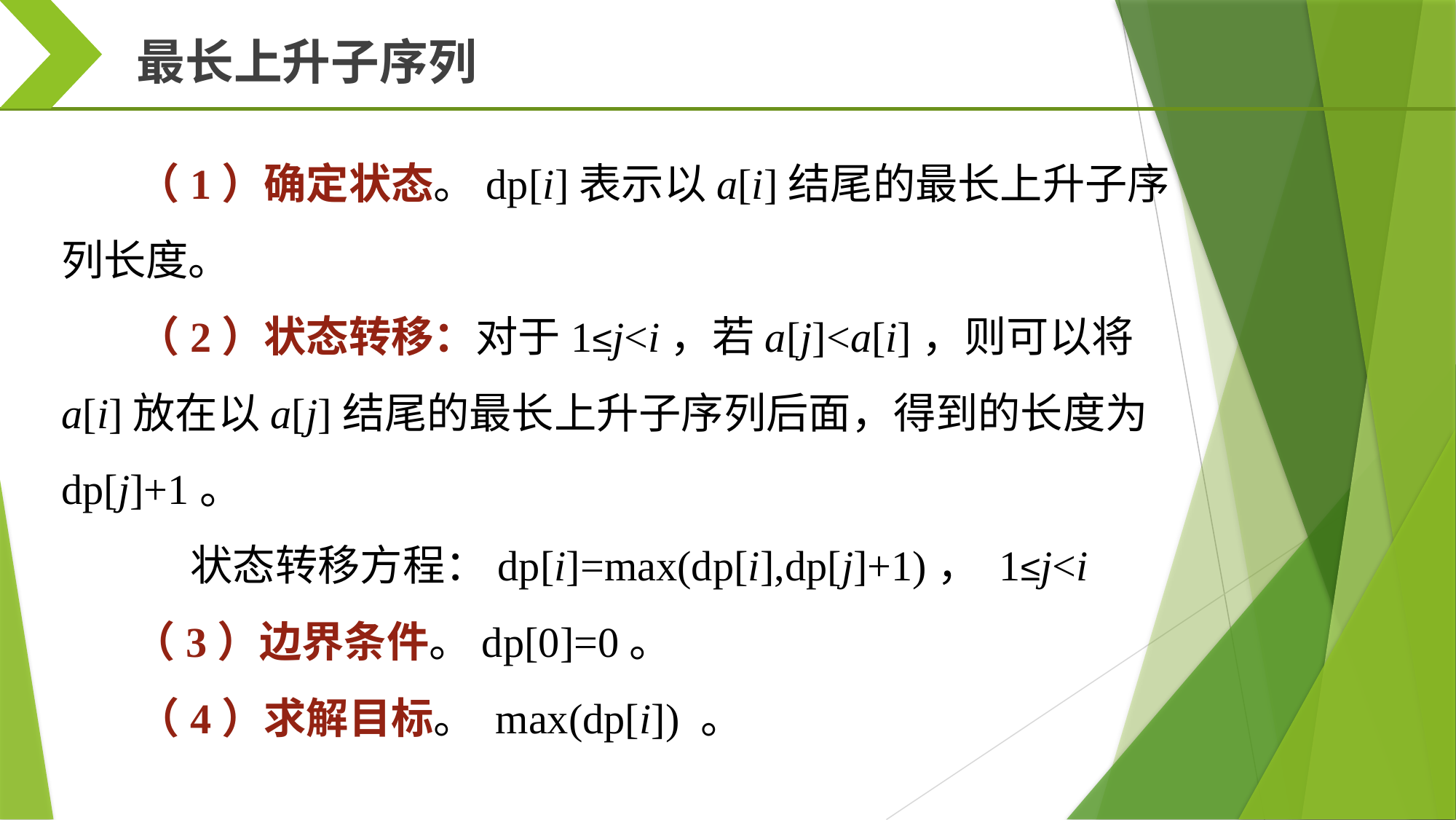

最长上升子序列
（1）确定状态。dp[i]表示以a[i]结尾的最长上升子序列长度。
（2）状态转移：对于1≤j<i，若a[j]<a[i]，则可以将a[i]放在以a[j]结尾的最长上升子序列后面，得到的长度为dp[j]+1。
     状态转移方程：dp[i]=max(dp[i],dp[j]+1)， 1≤j<i
（3）边界条件。dp[0]=0。
（4）求解目标。 max(dp[i]) 。